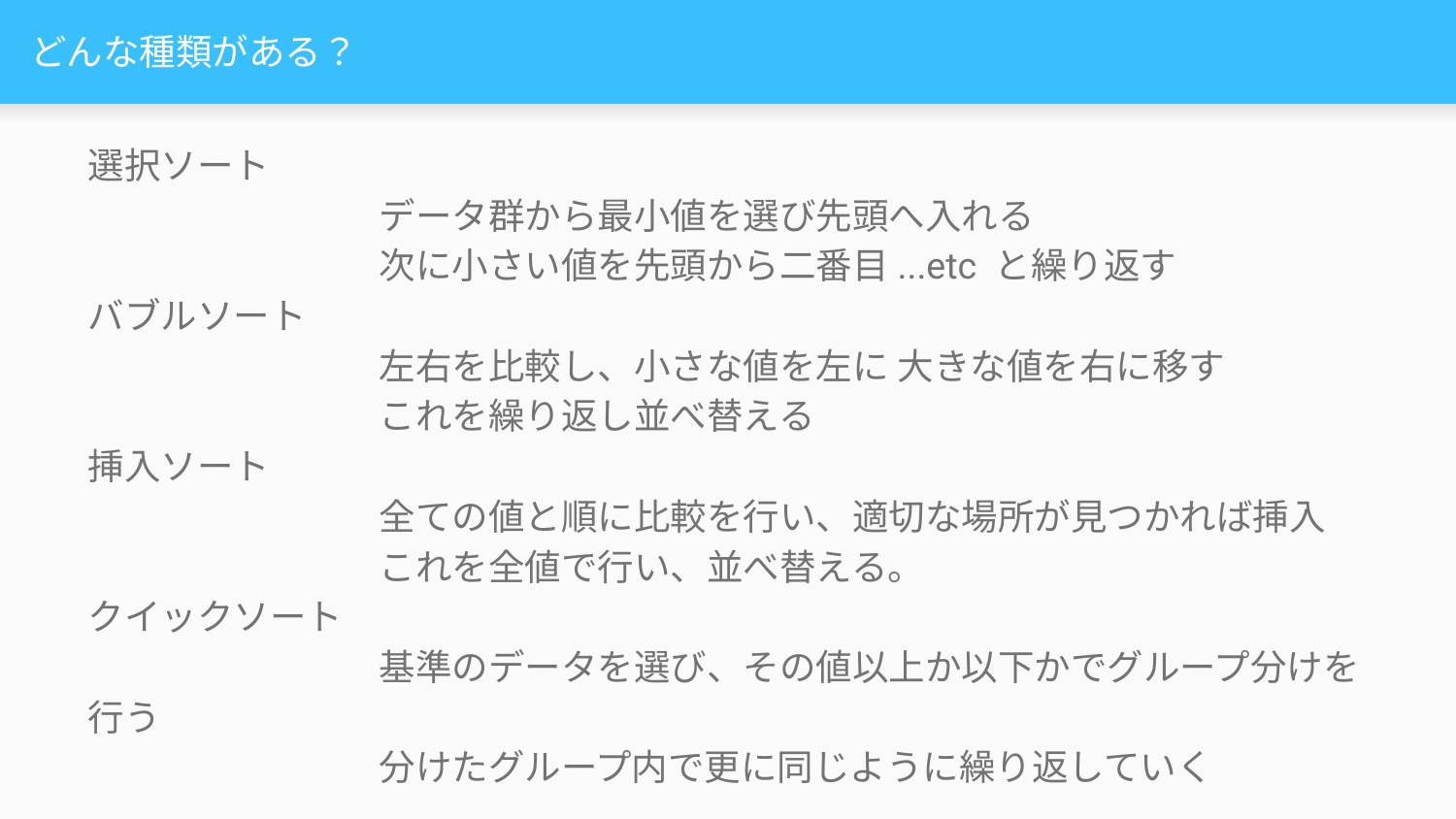

# どんな種類がある？
選択ソート
		データ群から最小値を選び先頭へ入れる
		次に小さい値を先頭から二番目...etc と繰り返す
バブルソート
		左右を比較し、小さな値を左に 大きな値を右に移す
		これを繰り返し並べ替える
挿入ソート
		全ての値と順に比較を行い、適切な場所が見つかれば挿入
		これを全値で行い、並べ替える。
クイックソート
		基準のデータを選び、その値以上か以下かでグループ分けを行う
		分けたグループ内で更に同じように繰り返していく